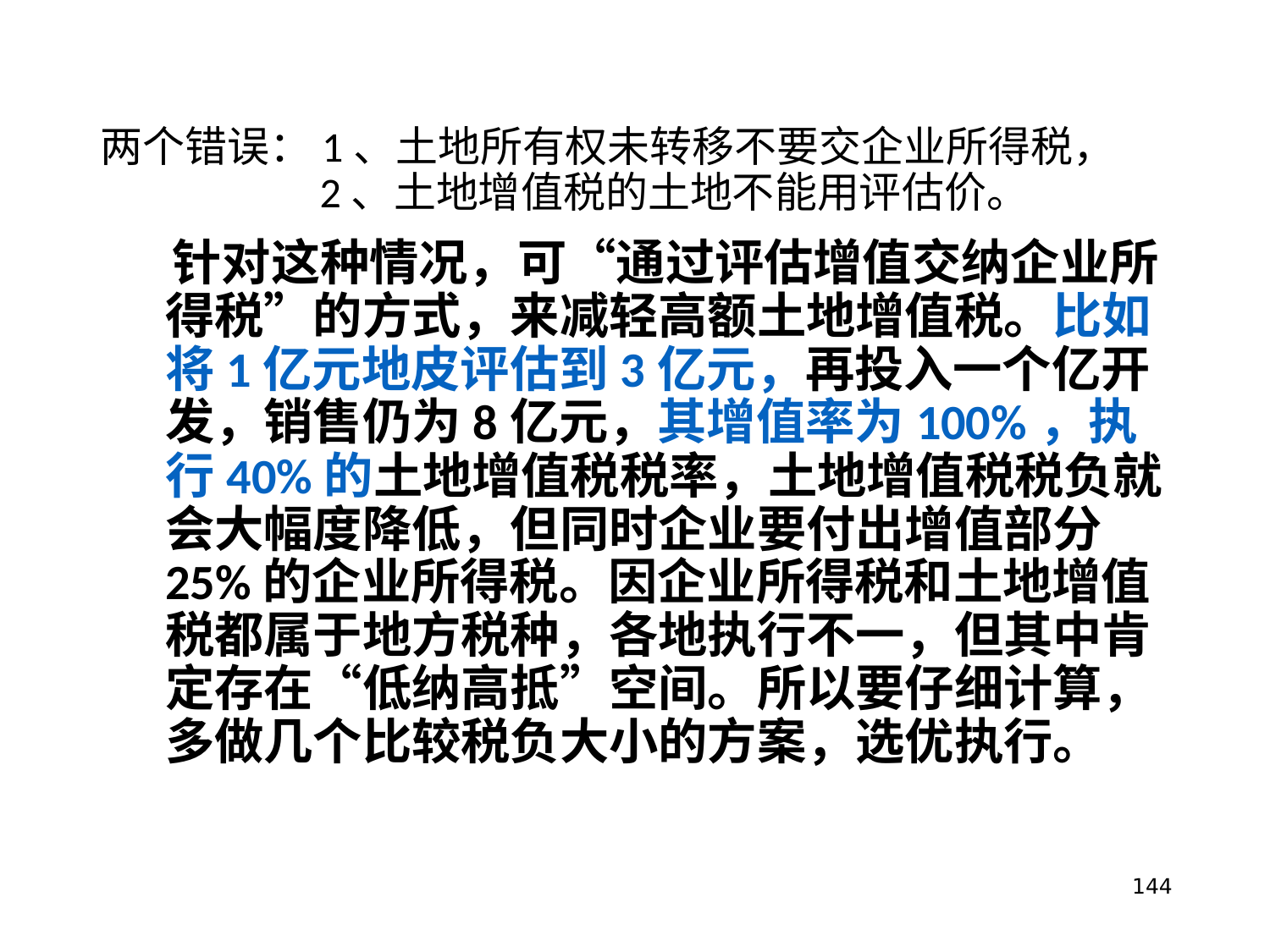

# 两个错误：1、土地所有权未转移不要交企业所得税， 2、土地增值税的土地不能用评估价。
         针对这种情况，可“通过评估增值交纳企业所得税”的方式，来减轻高额土地增值税。比如将1亿元地皮评估到3亿元，再投入一个亿开发，销售仍为8亿元，其增值率为100%，执行40%的土地增值税税率，土地增值税税负就会大幅度降低，但同时企业要付出增值部分25%的企业所得税。因企业所得税和土地增值税都属于地方税种，各地执行不一，但其中肯定存在“低纳高抵”空间。所以要仔细计算，多做几个比较税负大小的方案，选优执行。
144